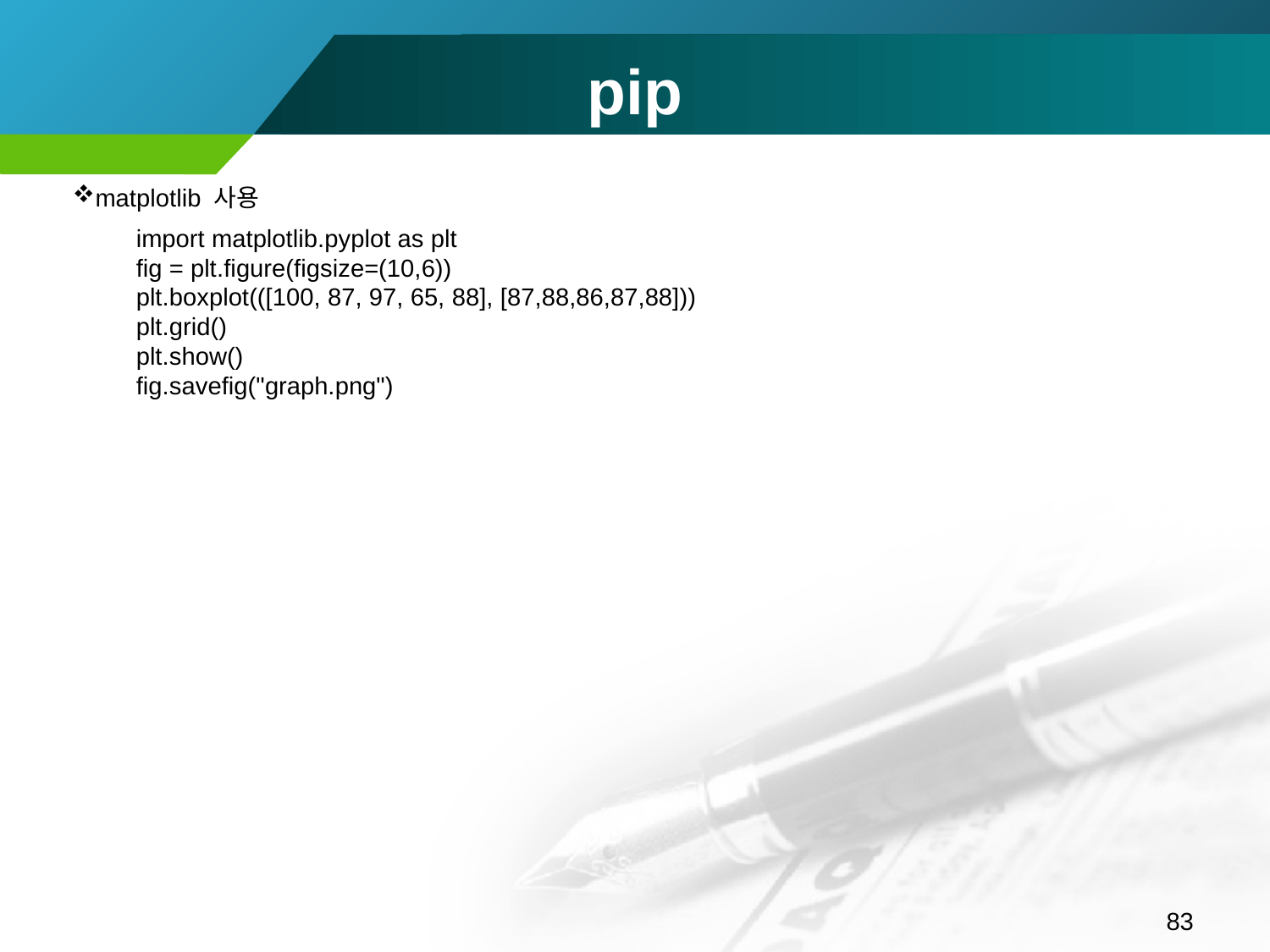

pip
matplotlib 사용
import matplotlib.pyplot as plt
fig = plt.figure(figsize=(10,6))
plt.boxplot(([100, 87, 97, 65, 88], [87,88,86,87,88]))
plt.grid()
plt.show()
fig.savefig("graph.png")

83